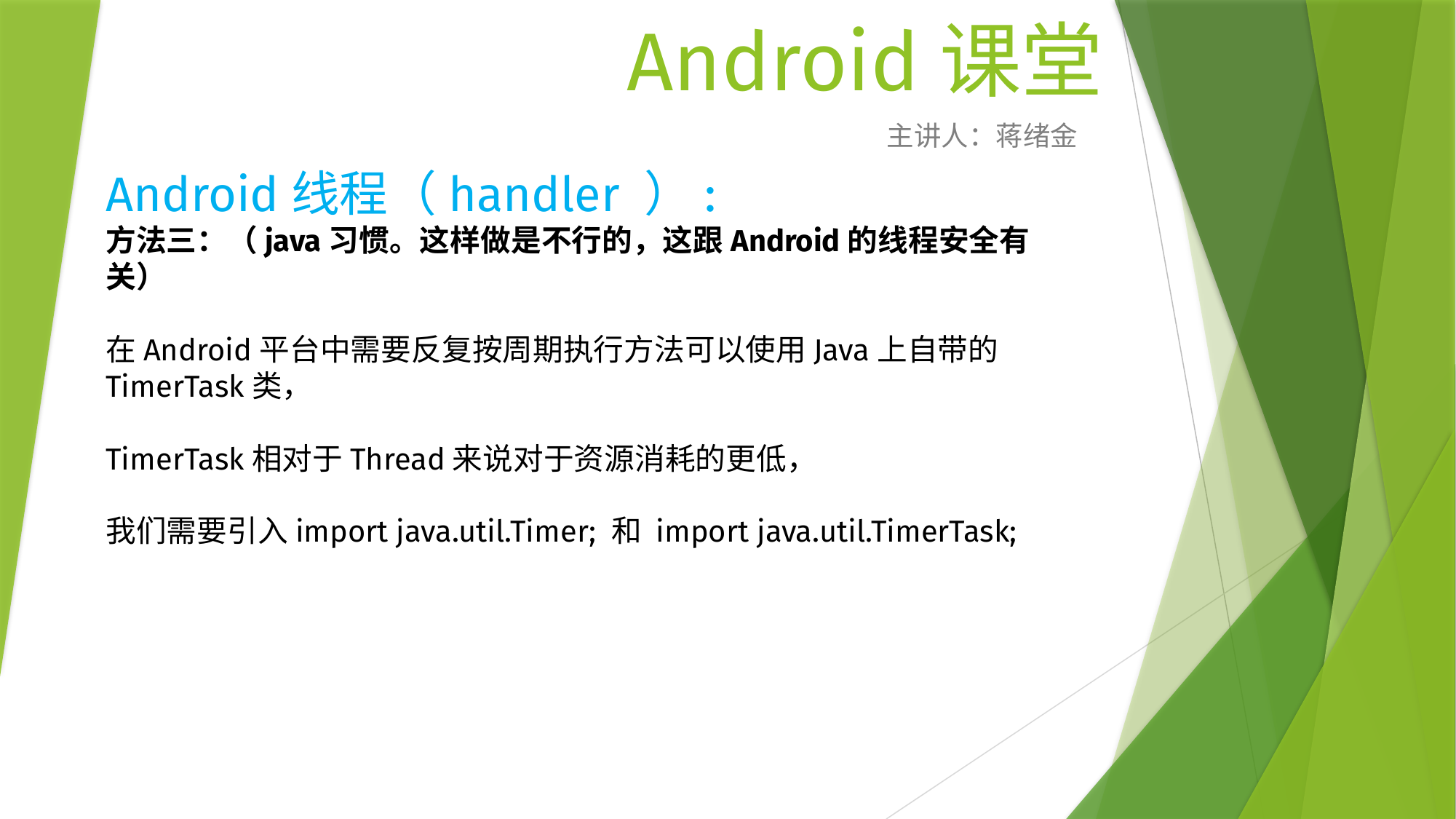

# Android课堂
主讲人：蒋绪金
Android线程（handler ）:
方法三：（java习惯。这样做是不行的，这跟Android的线程安全有关）

在Android平台中需要反复按周期执行方法可以使用Java上自带的TimerTask类，

TimerTask相对于Thread来说对于资源消耗的更低，

我们需要引入import java.util.Timer; 和 import java.util.TimerTask;